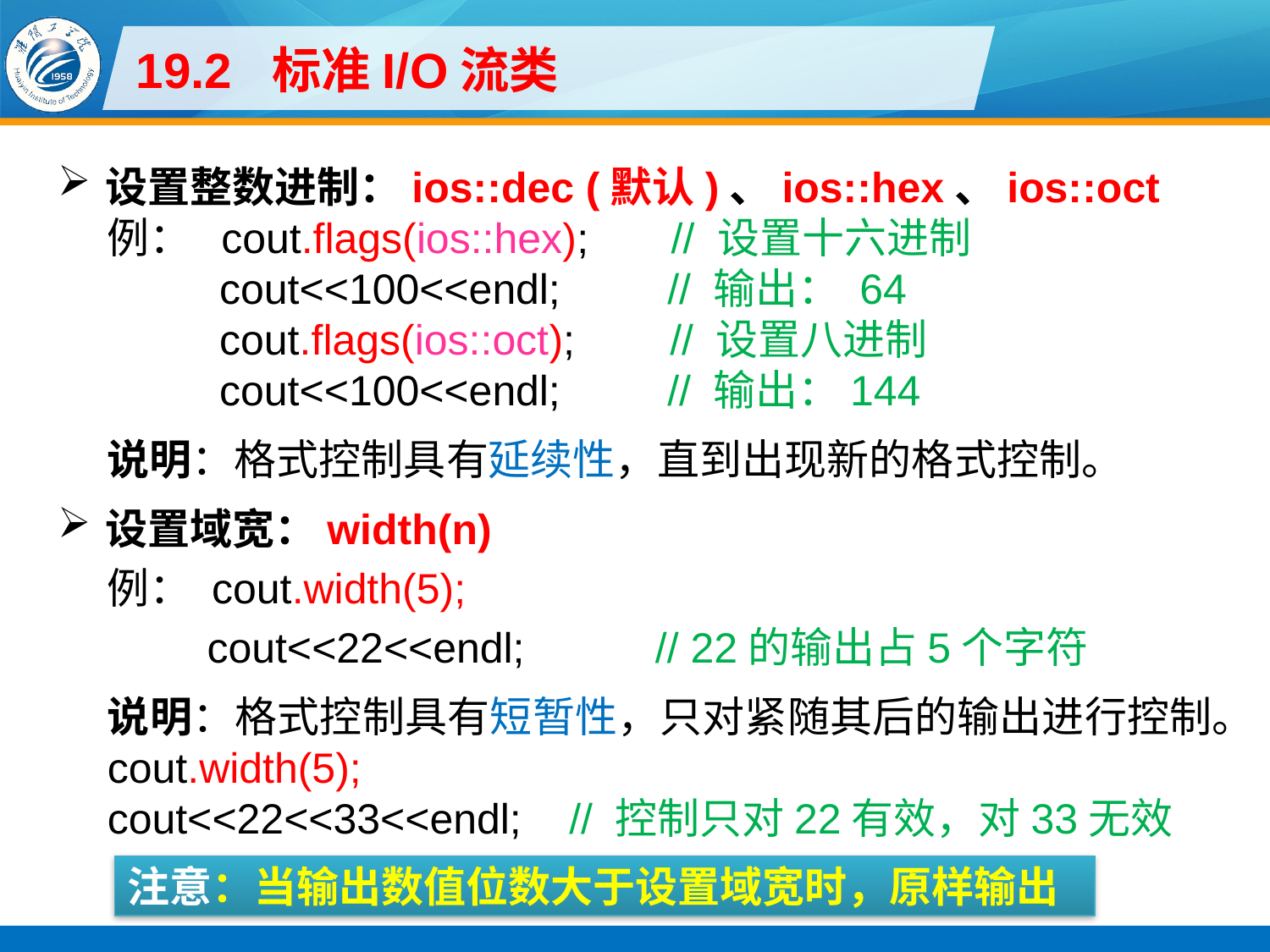

# 19.2  标准I/O流类
设置整数进制：ios::dec (默认)、ios::hex、ios::oct
例：  cout.flags(ios::hex);       // 设置十六进制
cout<<100<<endl;         // 输出： 64
cout.flags(ios::oct);        // 设置八进制
cout<<100<<endl;         // 输出：144
说明：格式控制具有延续性，直到出现新的格式控制。
设置域宽：width(n)
例： cout.width(5);
cout<<22<<endl;           // 22的输出占5个字符
说明：格式控制具有短暂性，只对紧随其后的输出进行控制。
cout.width(5);
cout<<22<<33<<endl;    // 控制只对22有效，对33无效
注意：当输出数值位数大于设置域宽时，原样输出